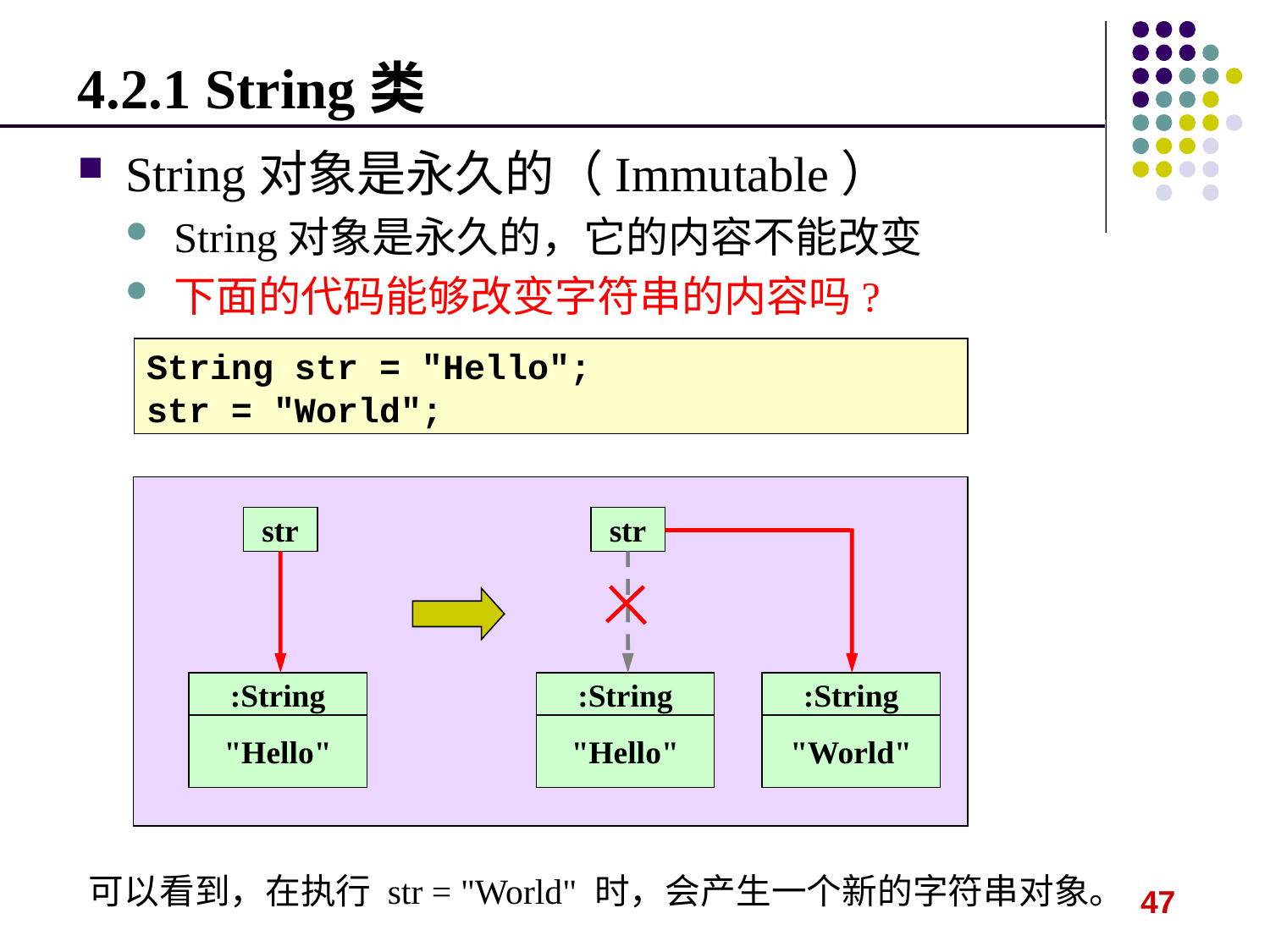

4.2.1 String类
String对象是永久的（Immutable）
String对象是永久的，它的内容不能改变
下面的代码能够改变字符串的内容吗?
String str = "Hello";
str = "World";

str
str

:String
:String
:String
"Hello"
"Hello"
"World"
可以看到，在执行 str = "World" 时，会产生一个新的字符串对象。